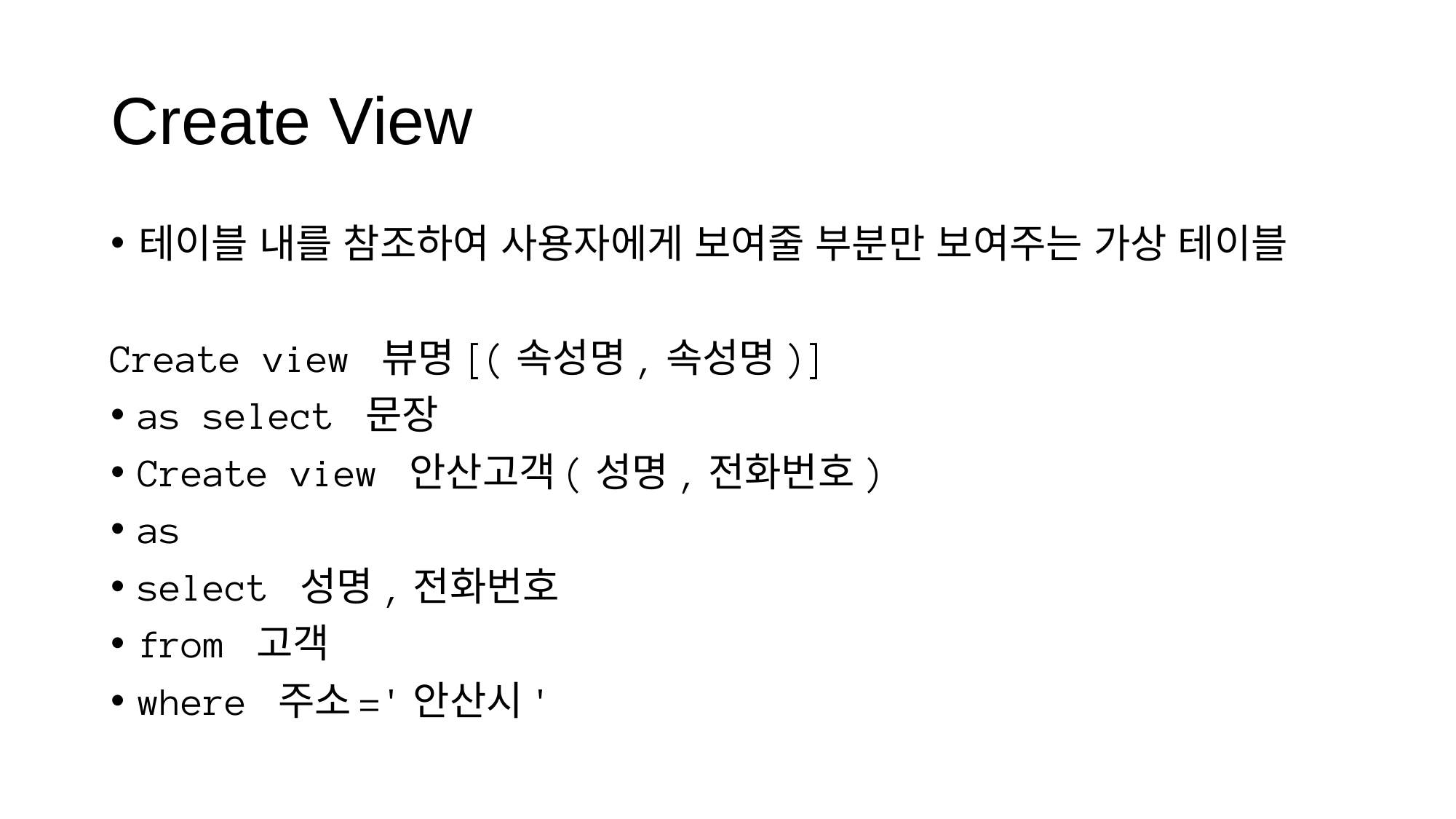

# Create View
테이블 내를 참조하여 사용자에게 보여줄 부분만 보여주는 가상 테이블

Create view 뷰명[(속성명,속성명)]
as select 문장
Create view 안산고객(성명,전화번호)
as
select 성명,전화번호
from 고객
where 주소='안산시'